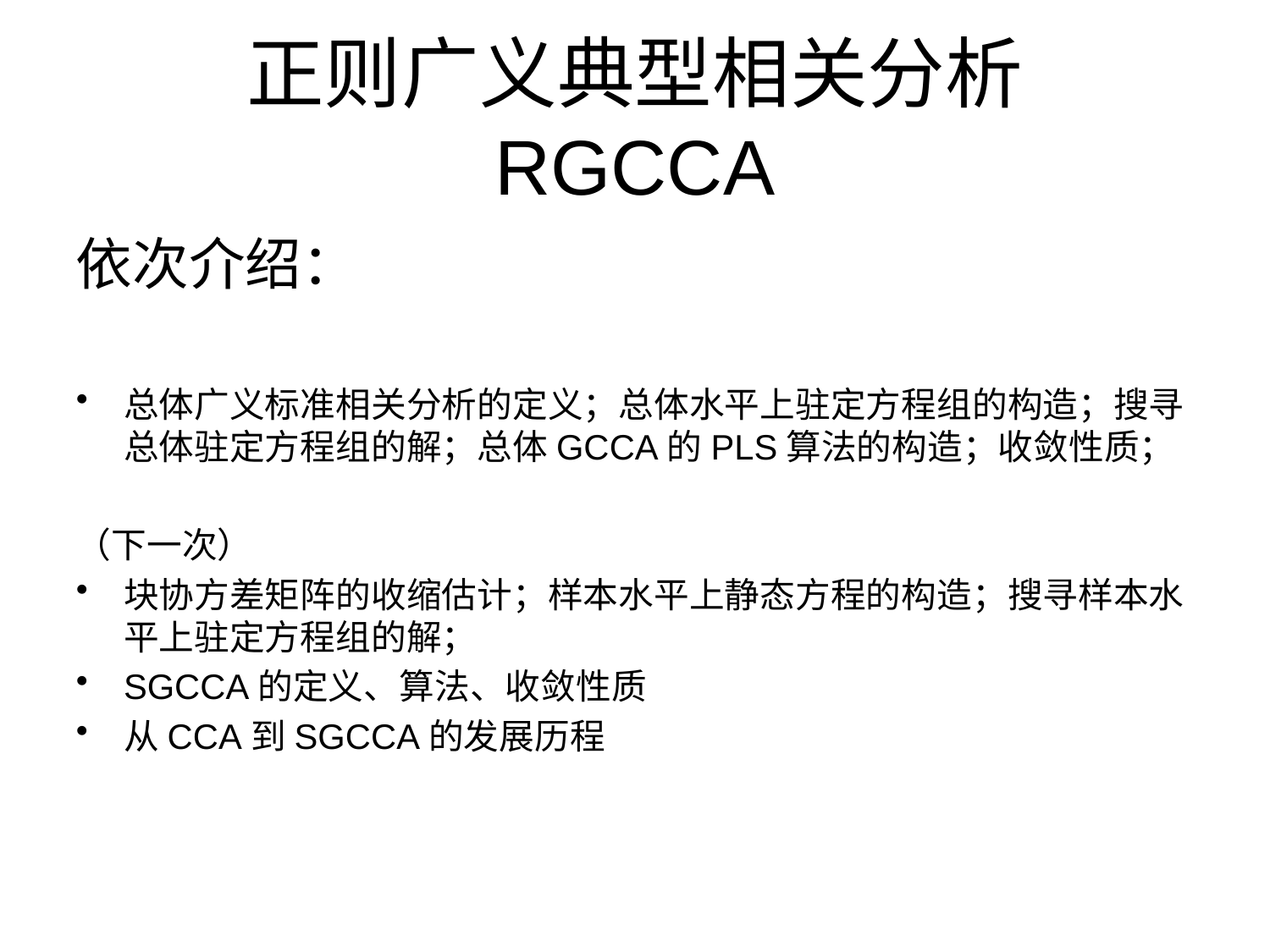

# 正则广义典型相关分析 RGCCA
依次介绍：

总体广义标准相关分析的定义；总体水平上驻定方程组的构造；搜寻总体驻定方程组的解；总体GCCA的PLS算法的构造；收敛性质；

（下一次）
块协方差矩阵的收缩估计；样本水平上静态方程的构造；搜寻样本水平上驻定方程组的解；
SGCCA的定义、算法、收敛性质
从CCA到SGCCA的发展历程